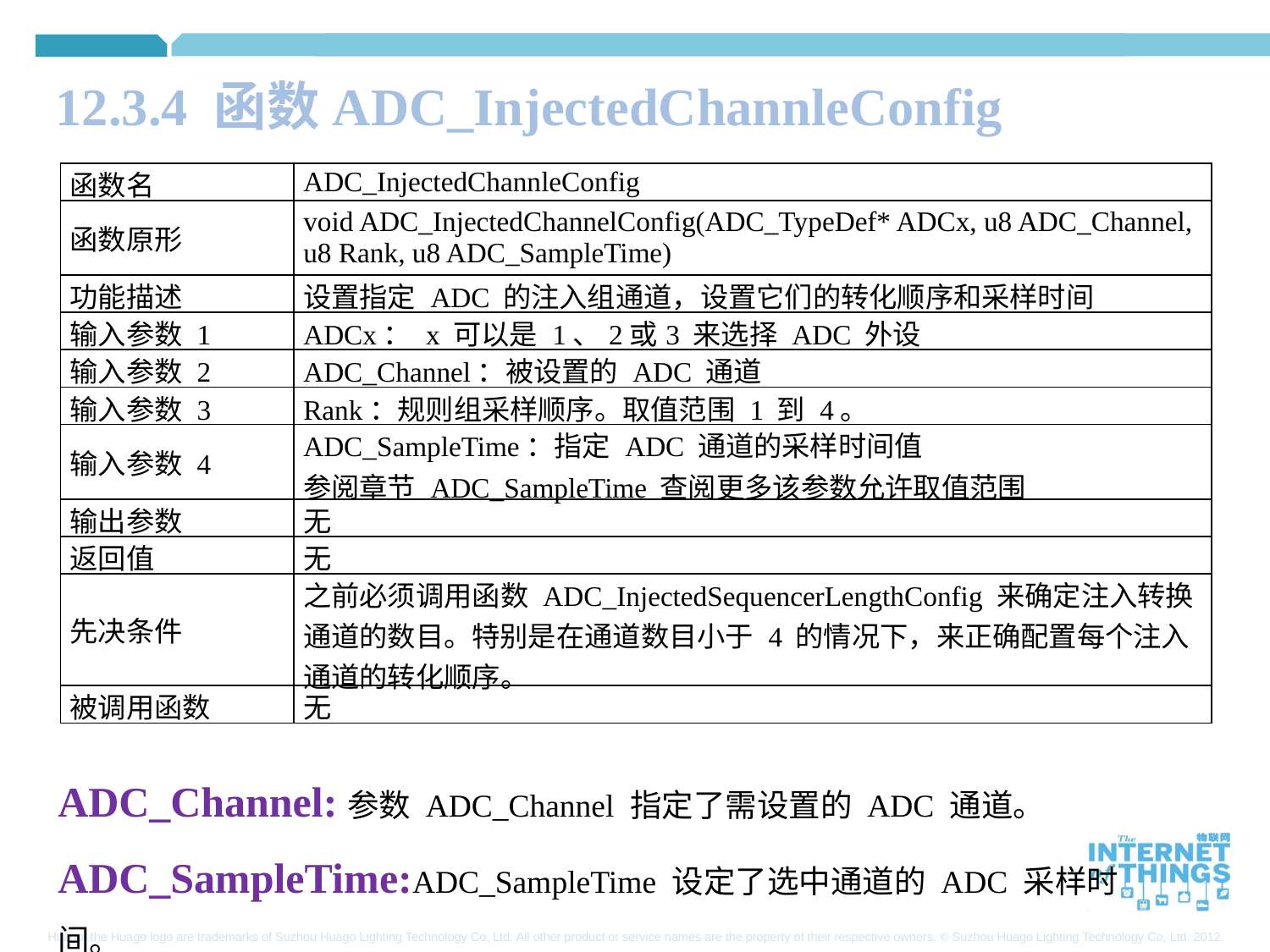

12.3.4 函数ADC_InjectedChannleConfig
| 函数名 | ADC\_InjectedChannleConfig |
| --- | --- |
| 函数原形 | void ADC\_InjectedChannelConfig(ADC\_TypeDef\* ADCx, u8 ADC\_Channel, u8 Rank, u8 ADC\_SampleTime) |
| 功能描述 | 设置指定 ADC 的注入组通道，设置它们的转化顺序和采样时间 |
| 输入参数 1 | ADCx： x 可以是 1、2或3 来选择 ADC 外设 |
| 输入参数 2 | ADC\_Channel：被设置的 ADC 通道 |
| 输入参数 3 | Rank：规则组采样顺序。取值范围 1 到 4。 |
| 输入参数 4 | ADC\_SampleTime：指定 ADC 通道的采样时间值 参阅章节 ADC\_SampleTime 查阅更多该参数允许取值范围 |
| 输出参数 | 无 |
| 返回值 | 无 |
| 先决条件 | 之前必须调用函数 ADC\_InjectedSequencerLengthConfig 来确定注入转换通道的数目。特别是在通道数目小于 4 的情况下，来正确配置每个注入通道的转化顺序。 |
| 被调用函数 | 无 |
ADC_Channel:参数 ADC_Channel 指定了需设置的 ADC 通道。
ADC_SampleTime:ADC_SampleTime 设定了选中通道的 ADC 采样时间。